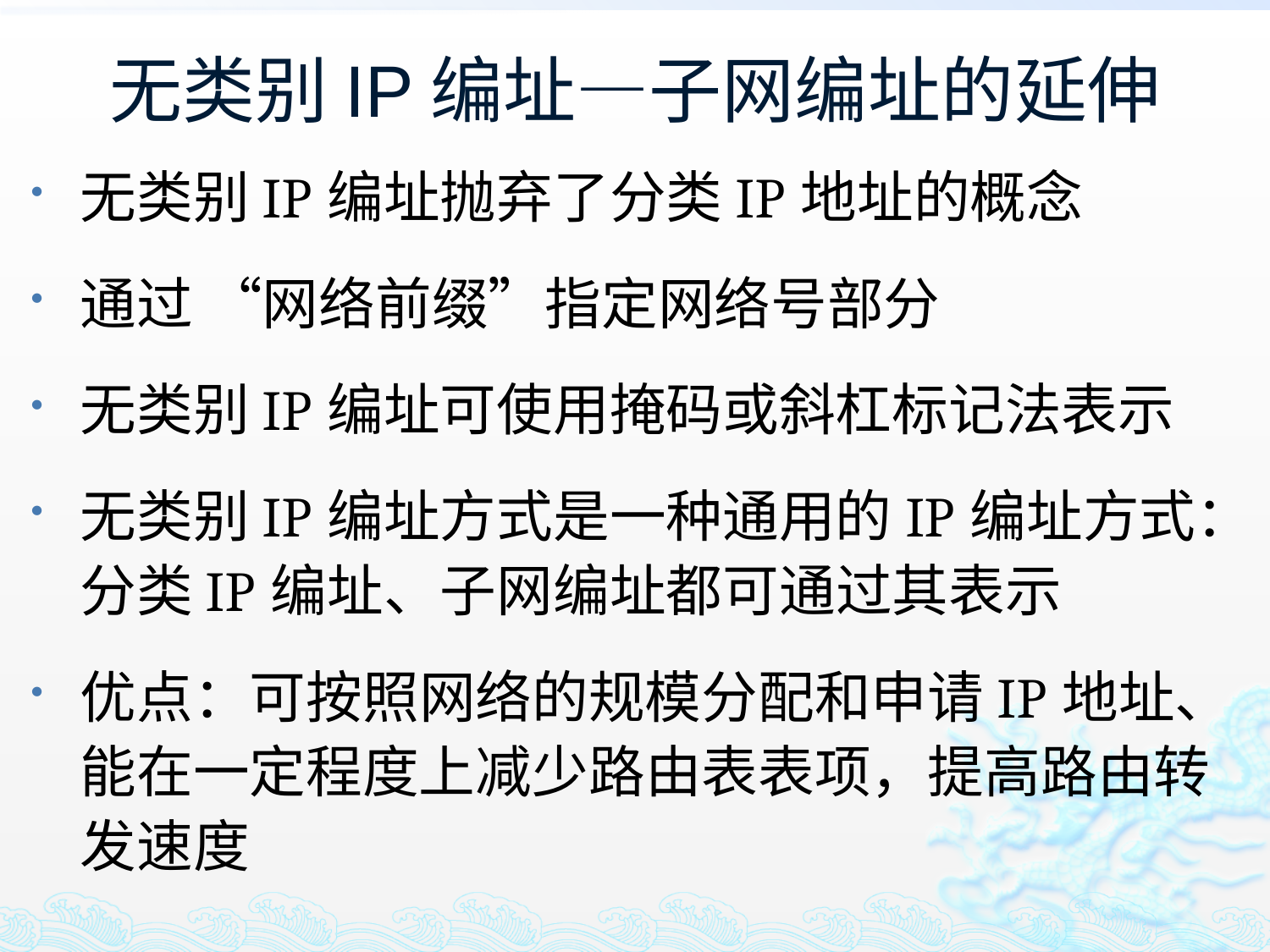

# 无类别IP编址—子网编址的延伸
无类别IP编址抛弃了分类IP地址的概念
通过 “网络前缀”指定网络号部分
无类别IP编址可使用掩码或斜杠标记法表示
无类别IP编址方式是一种通用的IP编址方式：分类IP编址、子网编址都可通过其表示
优点：可按照网络的规模分配和申请IP地址、能在一定程度上减少路由表表项，提高路由转发速度